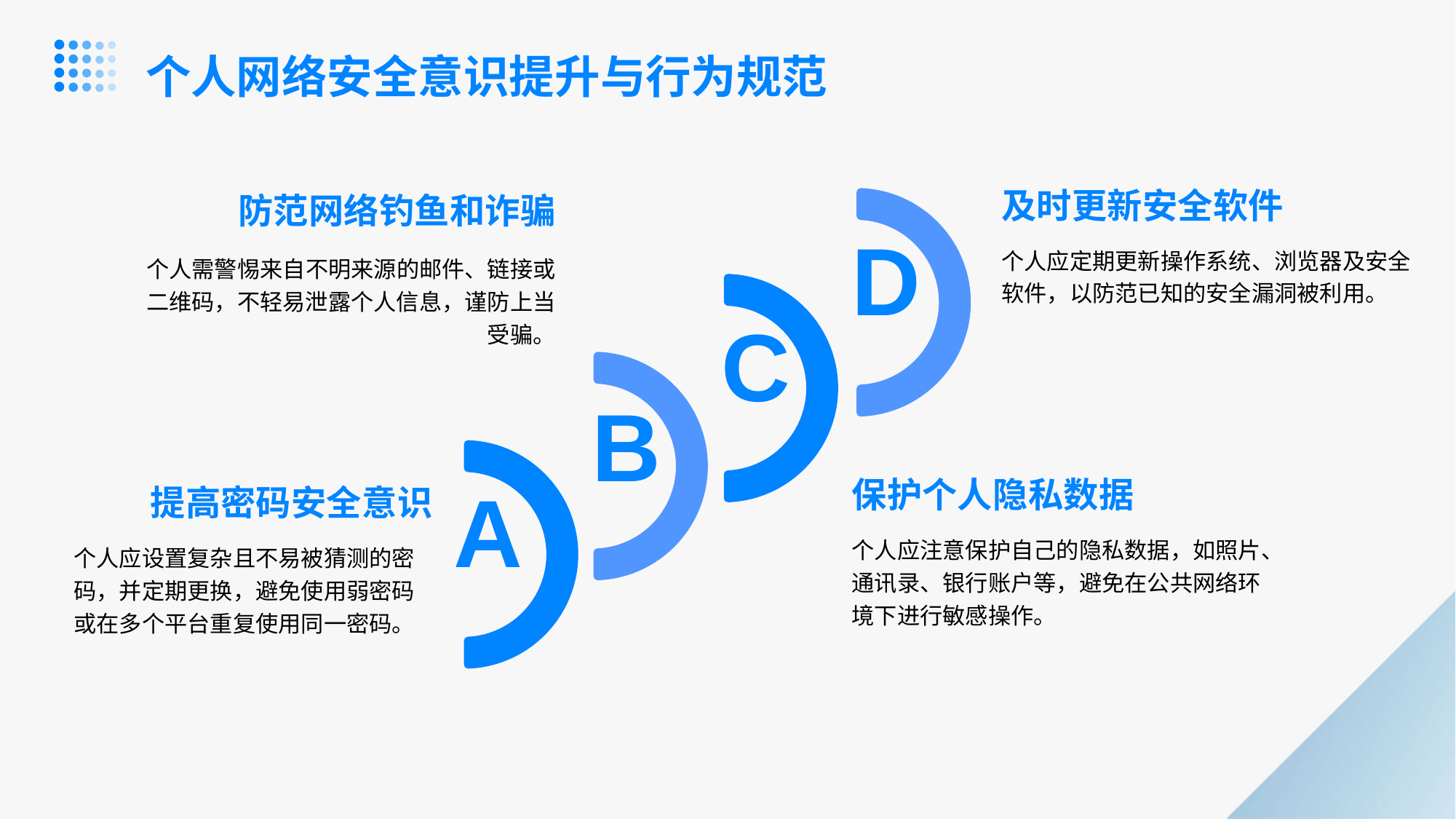

个人网络安全意识提升与行为规范

及时更新安全软件
防范网络钓鱼和诈骗

个人应定期更新操作系统、浏览器及安全软件，以防范已知的安全漏洞被利用。
D
个人需警惕来自不明来源的邮件、链接或二维码，不轻易泄露个人信息，谨防上当受骗。

C

B

保护个人隐私数据
提高密码安全意识
A
个人应注意保护自己的隐私数据，如照片、通讯录、银行账户等，避免在公共网络环境下进行敏感操作。
个人应设置复杂且不易被猜测的密码，并定期更换，避免使用弱密码或在多个平台重复使用同一密码。